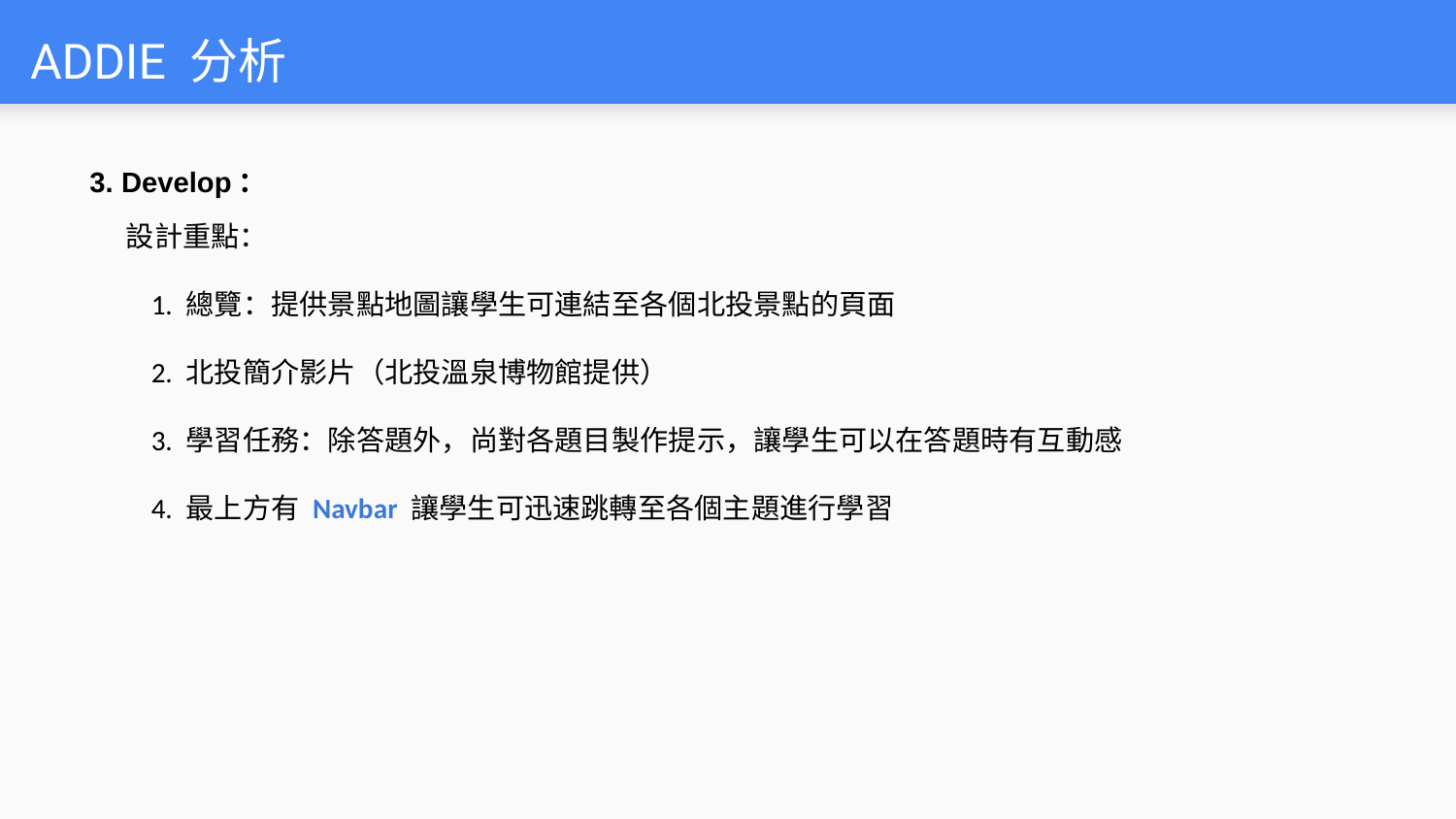

# ADDIE 分析
3. Develop：
設計重點：

    1. 總覽：提供景點地圖讓學生可連結至各個北投景點的頁面

    2. 北投簡介影片（北投溫泉博物館提供）

    3. 學習任務：除答題外，尚對各題目製作提示，讓學生可以在答題時有互動感

    4. 最上方有 Navbar 讓學生可迅速跳轉至各個主題進行學習